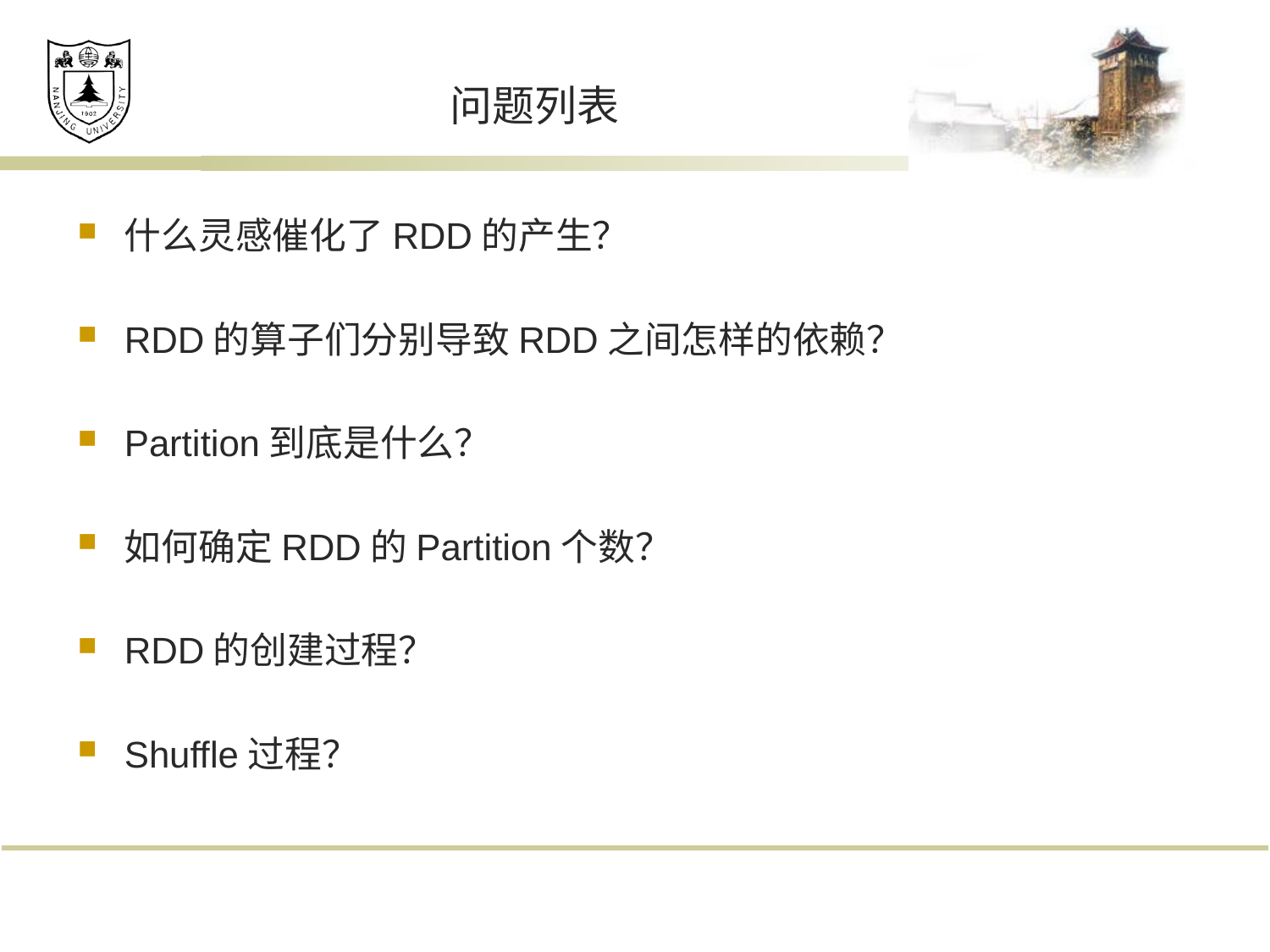

# 问题列表
什么灵感催化了RDD的产生？

RDD的算子们分别导致RDD之间怎样的依赖？

Partition到底是什么？

如何确定RDD的Partition个数？

RDD的创建过程？

Shuffle过程？